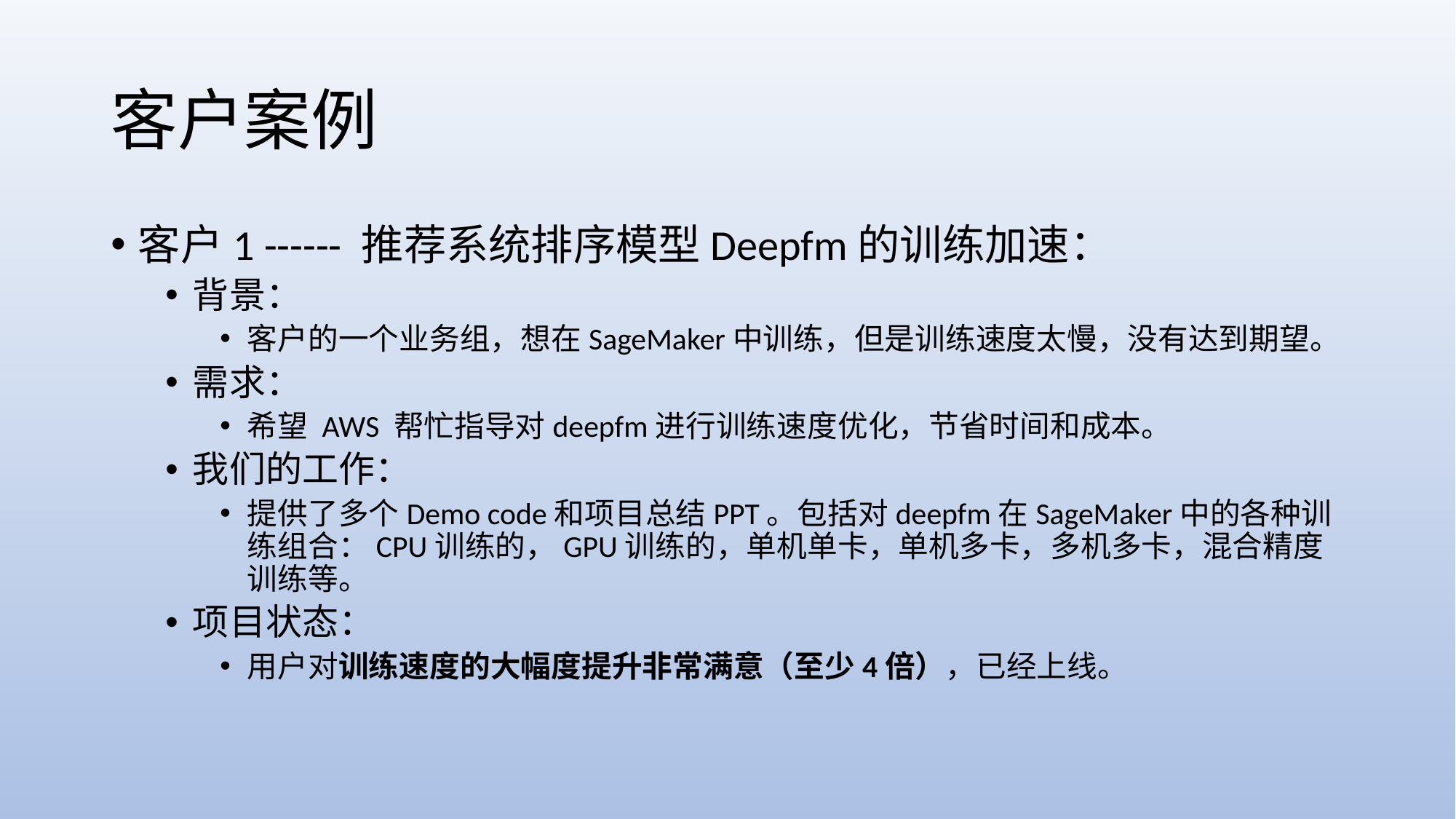

# 客户案例
客户1 ------ 推荐系统排序模型Deepfm的训练加速：
背景：
客户的一个业务组，想在SageMaker中训练，但是训练速度太慢，没有达到期望。
需求：
希望 AWS 帮忙指导对deepfm进行训练速度优化，节省时间和成本。
我们的工作：
提供了多个Demo code和项目总结PPT。包括对deepfm在SageMaker中的各种训练组合：CPU训练的，GPU训练的，单机单卡，单机多卡，多机多卡，混合精度训练等。
项目状态：
用户对训练速度的大幅度提升非常满意（至少4倍），已经上线。